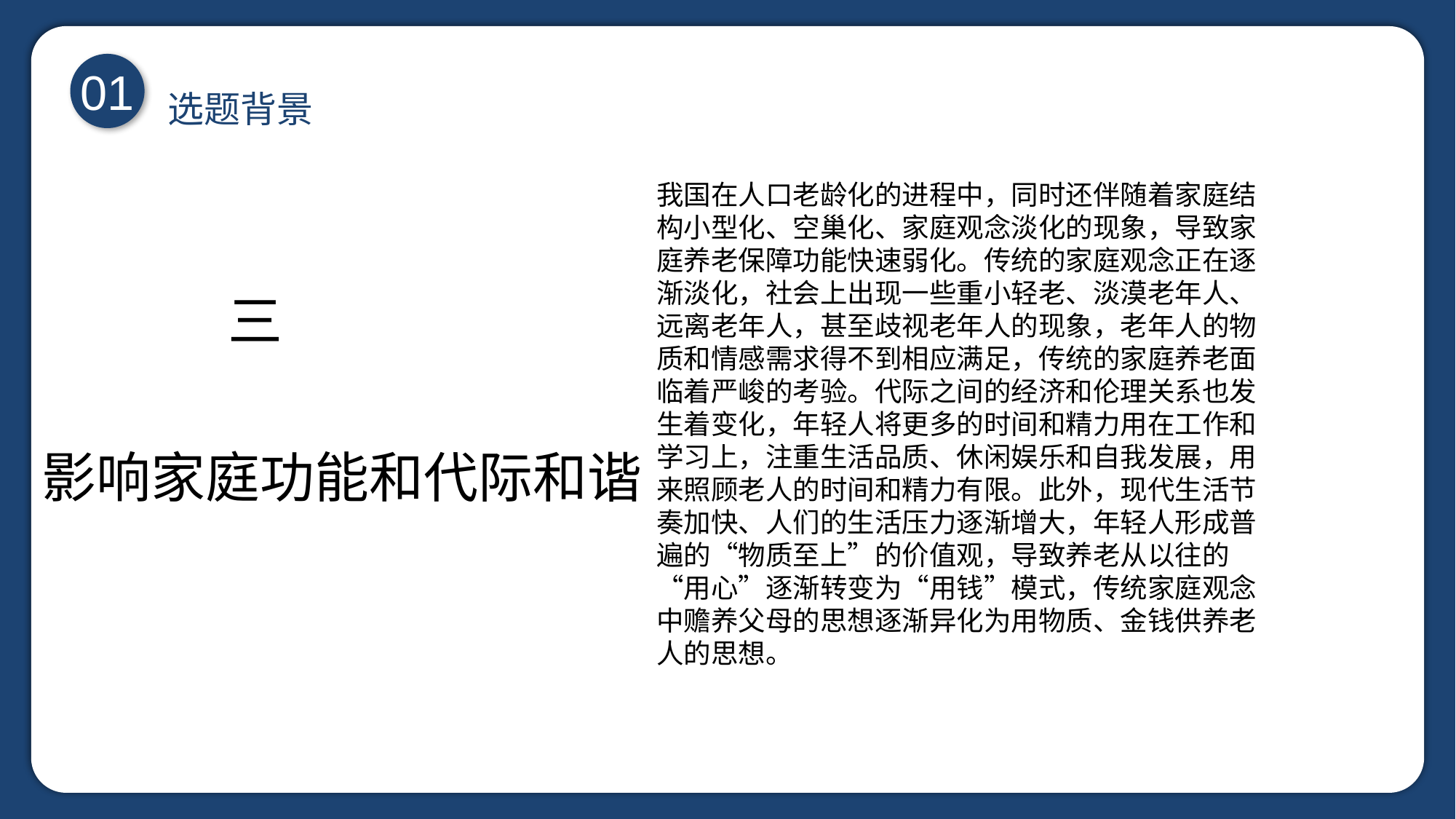

选题背景

01
我国在人口老龄化的进程中，同时还伴随着家庭结构小型化、空巢化、家庭观念淡化的现象，导致家庭养老保障功能快速弱化。传统的家庭观念正在逐渐淡化，社会上出现一些重小轻老、淡漠老年人、远离老年人，甚至歧视老年人的现象，老年人的物质和情感需求得不到相应满足，传统的家庭养老面临着严峻的考验。代际之间的经济和伦理关系也发生着变化，年轻人将更多的时间和精力用在工作和学习上，注重生活品质、休闲娱乐和自我发展，用来照顾老人的时间和精力有限。此外，现代生活节奏加快、人们的生活压力逐渐增大，年轻人形成普遍的“物质至上”的价值观，导致养老从以往的“用心”逐渐转变为“用钱”模式，传统家庭观念中赡养父母的思想逐渐异化为用物质、金钱供养老人的思想。
三
影响家庭功能和代际和谐